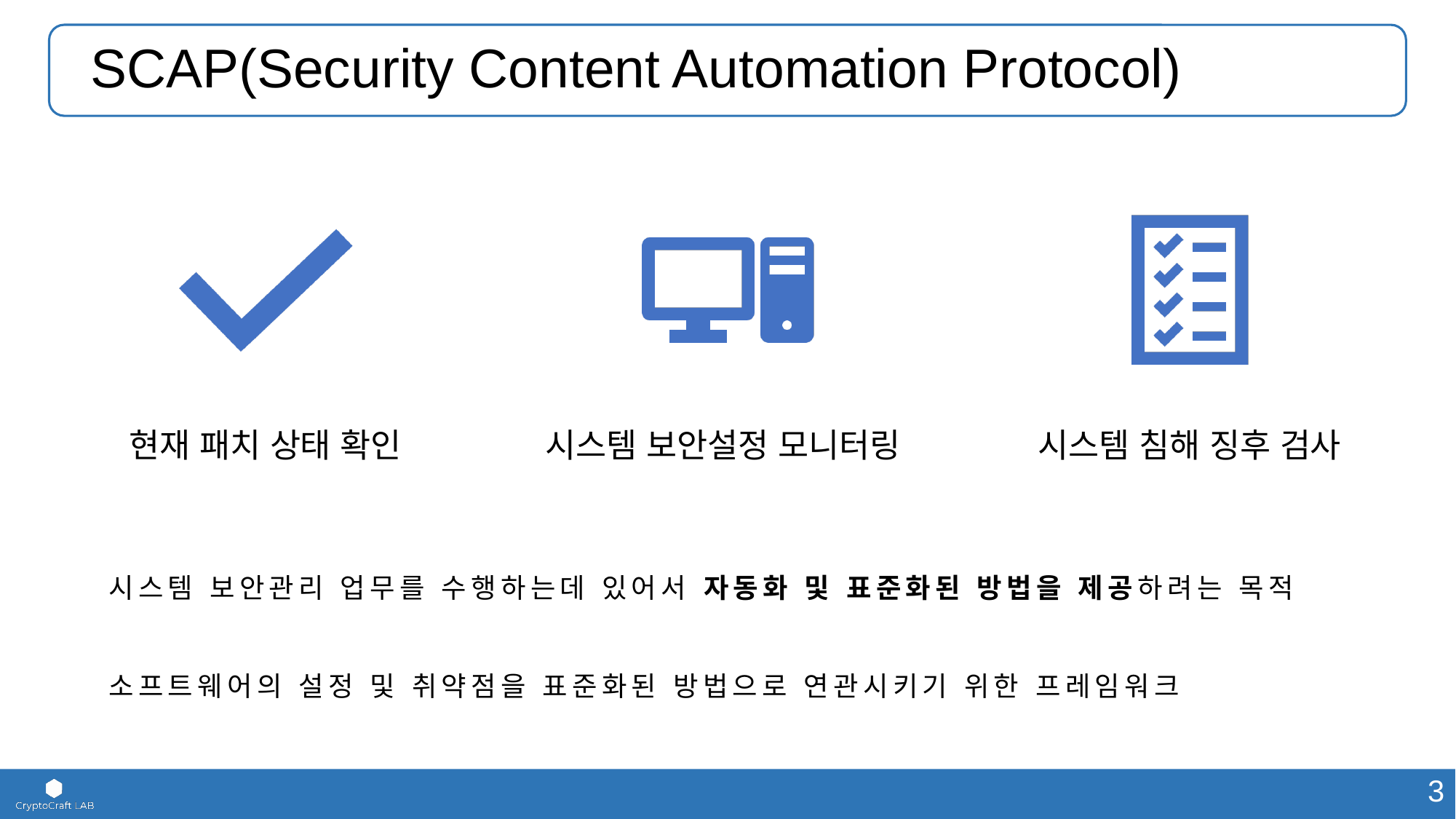

# SCAP(Security Content Automation Protocol)
현재 패치 상태 확인
시스템 보안설정 모니터링
시스템 침해 징후 검사
시스템 보안관리 업무를 수행하는데 있어서 자동화 및 표준화된 방법을 제공하려는 목적

소프트웨어의 설정 및 취약점을 표준화된 방법으로 연관시키기 위한 프레임워크